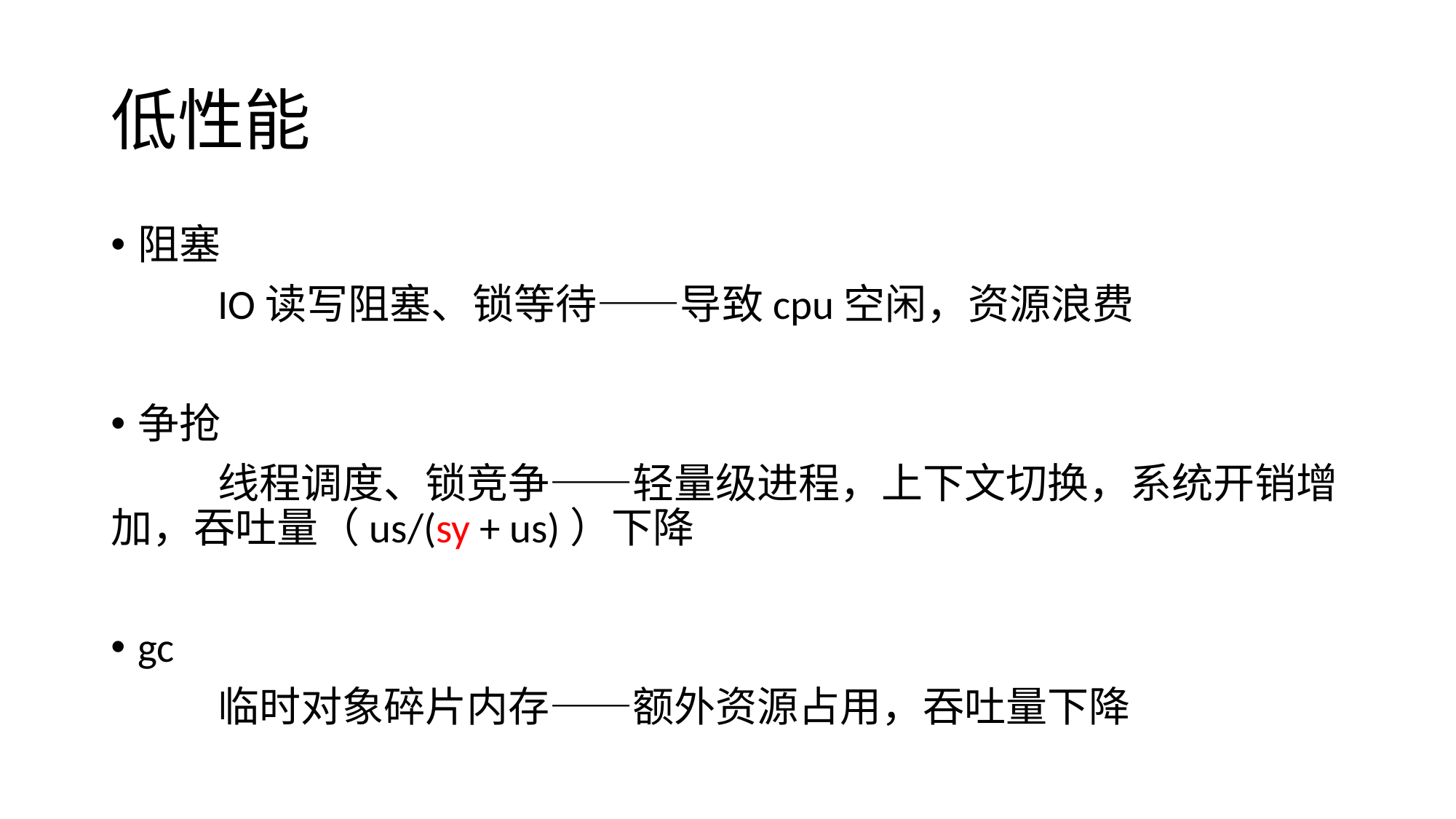

# 低性能
阻塞
	IO读写阻塞、锁等待——导致cpu空闲，资源浪费

争抢
	线程调度、锁竞争——轻量级进程，上下文切换，系统开销增加，吞吐量（us/(sy + us)）下降

gc
	临时对象碎片内存——额外资源占用，吞吐量下降